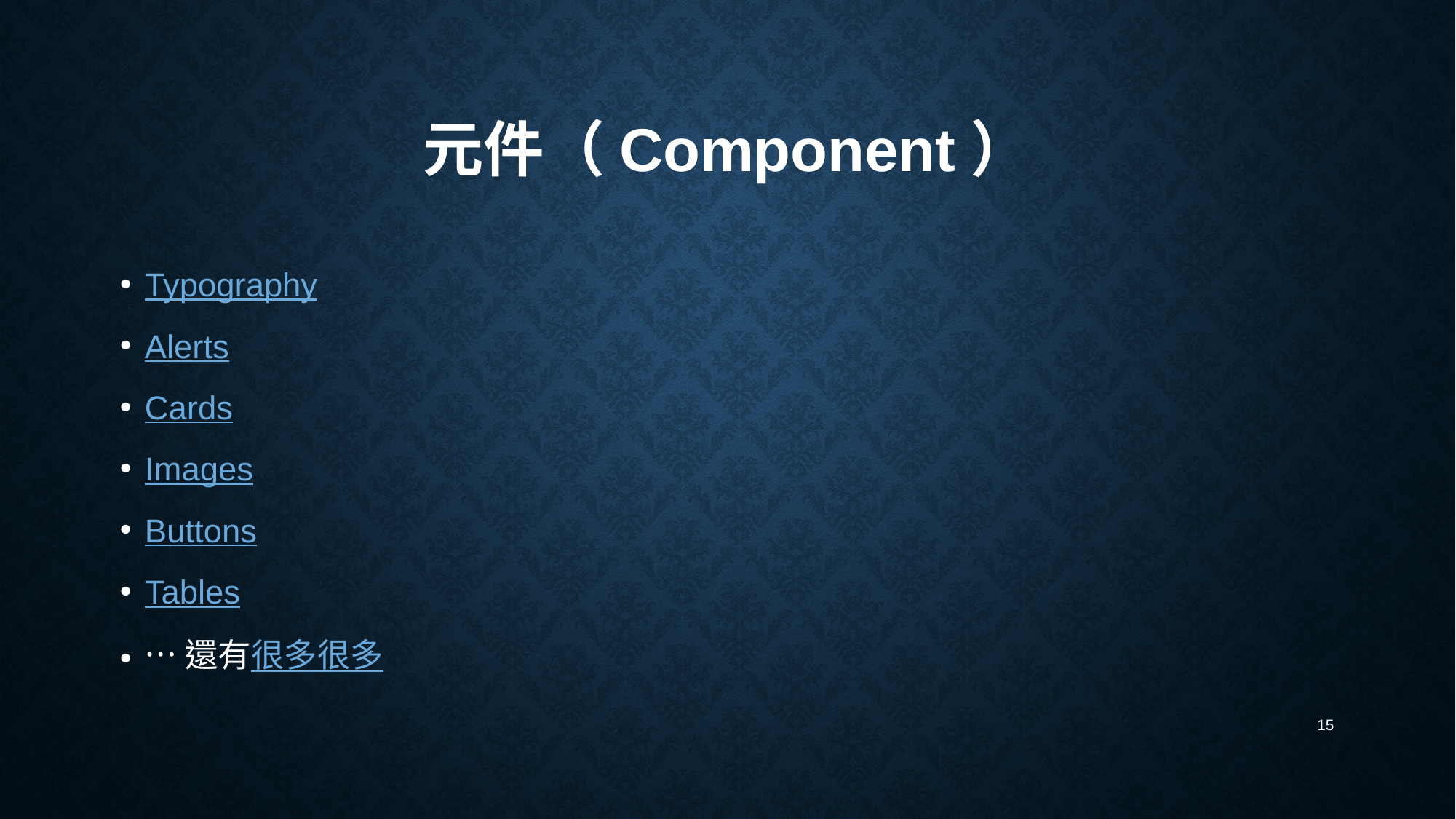

# 元件（Component）
Typography
Alerts
Cards
Images
Buttons
Tables
…還有很多很多
15